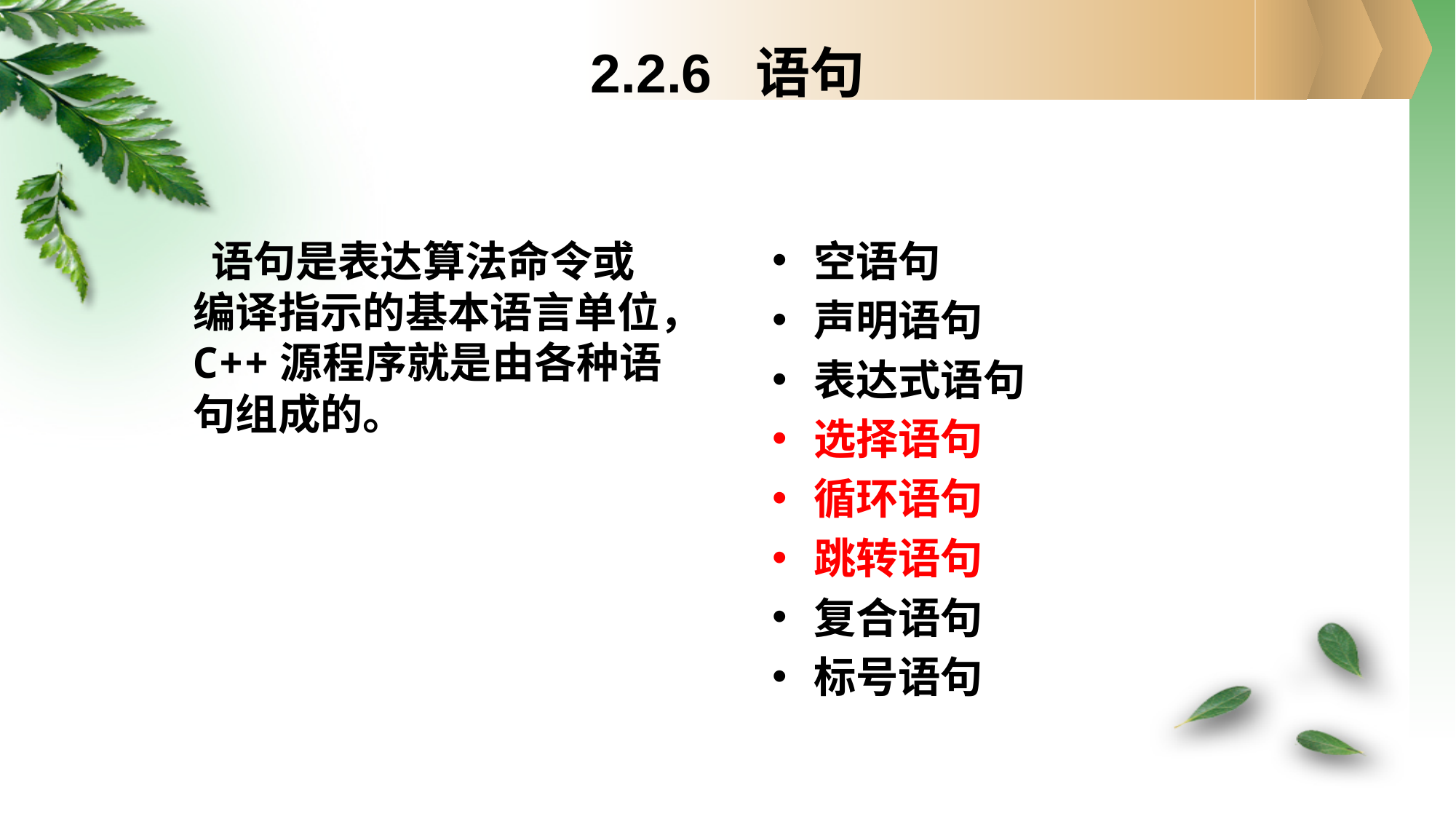

# 2.2.6  语句
空语句
声明语句
表达式语句
选择语句
循环语句
跳转语句
复合语句
标号语句
     语句是表达算法命令或编译指示的基本语言单位，C++源程序就是由各种语句组成的。